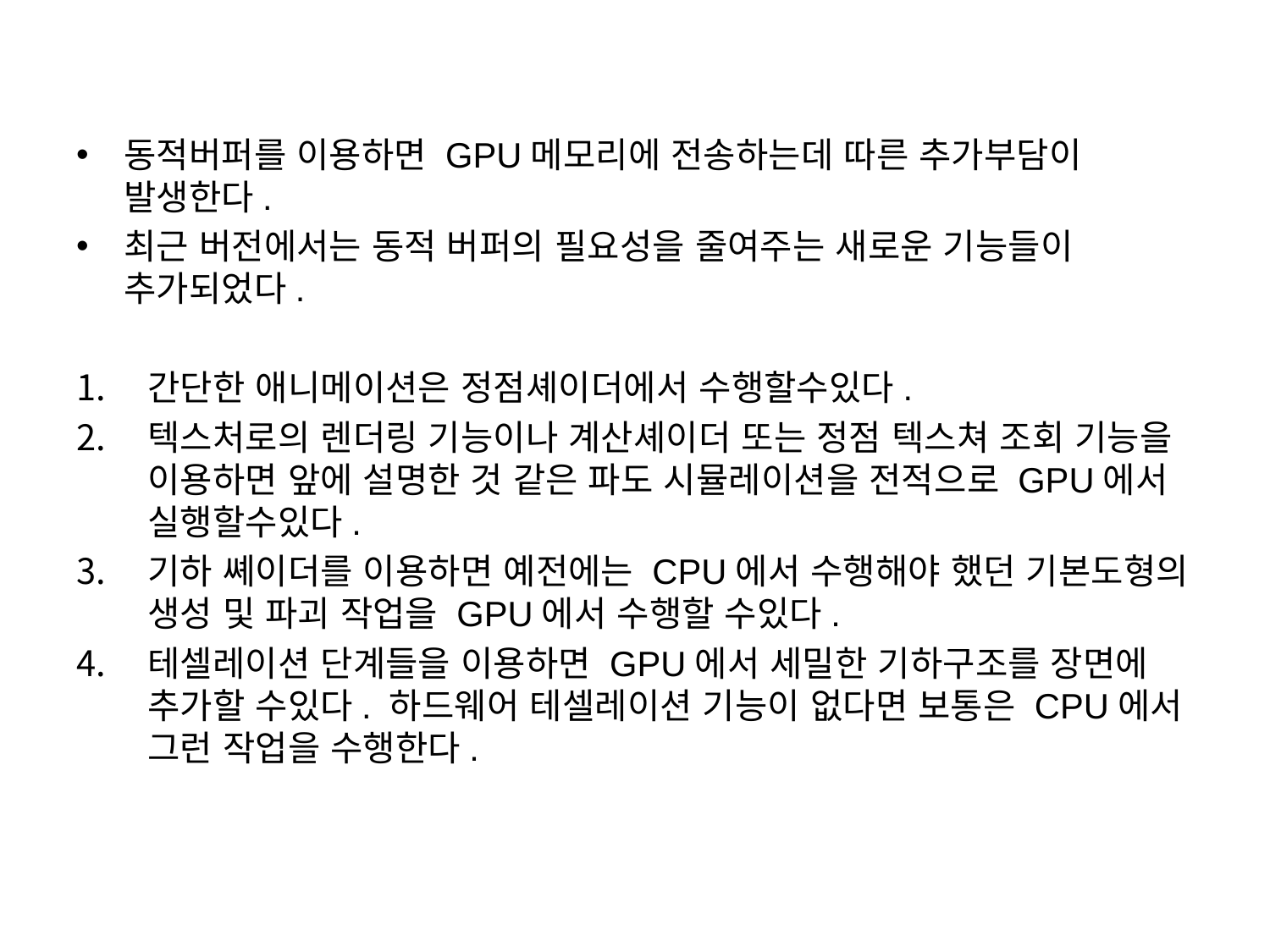

#
동적버퍼를 이용하면 GPU메모리에 전송하는데 따른 추가부담이 발생한다.
최근 버전에서는 동적 버퍼의 필요성을 줄여주는 새로운 기능들이 추가되었다.

간단한 애니메이션은 정점셰이더에서 수행할수있다.
텍스처로의 렌더링 기능이나 계산셰이더 또는 정점 텍스쳐 조회 기능을 이용하면 앞에 설명한 것 같은 파도 시뮬레이션을 전적으로 GPU에서 실행할수있다.
기하 쎼이더를 이용하면 예전에는 CPU에서 수행해야 했던 기본도형의 생성 및 파괴 작업을 GPU에서 수행할 수있다.
테셀레이션 단계들을 이용하면 GPU에서 세밀한 기하구조를 장면에 추가할 수있다. 하드웨어 테셀레이션 기능이 없다면 보통은 CPU에서 그런 작업을 수행한다.